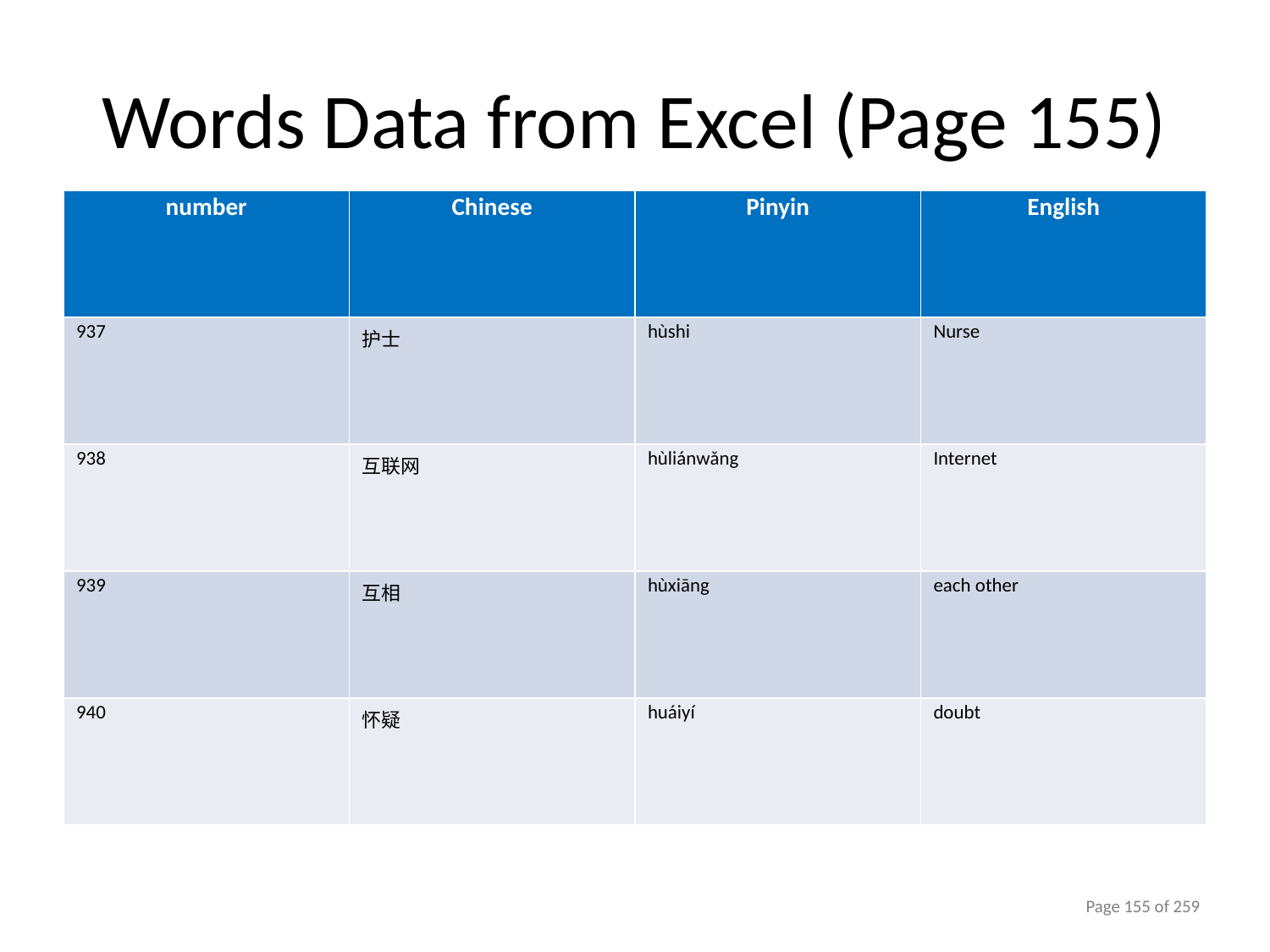

# Words Data from Excel (Page 155)
| number | Chinese | Pinyin | English |
| --- | --- | --- | --- |
| 937 | 护士 | hùshi | Nurse |
| 938 | 互联网 | hùliánwǎng | Internet |
| 939 | 互相 | hùxiāng | each other |
| 940 | 怀疑 | huáiyí | doubt |

Page 155 of 259